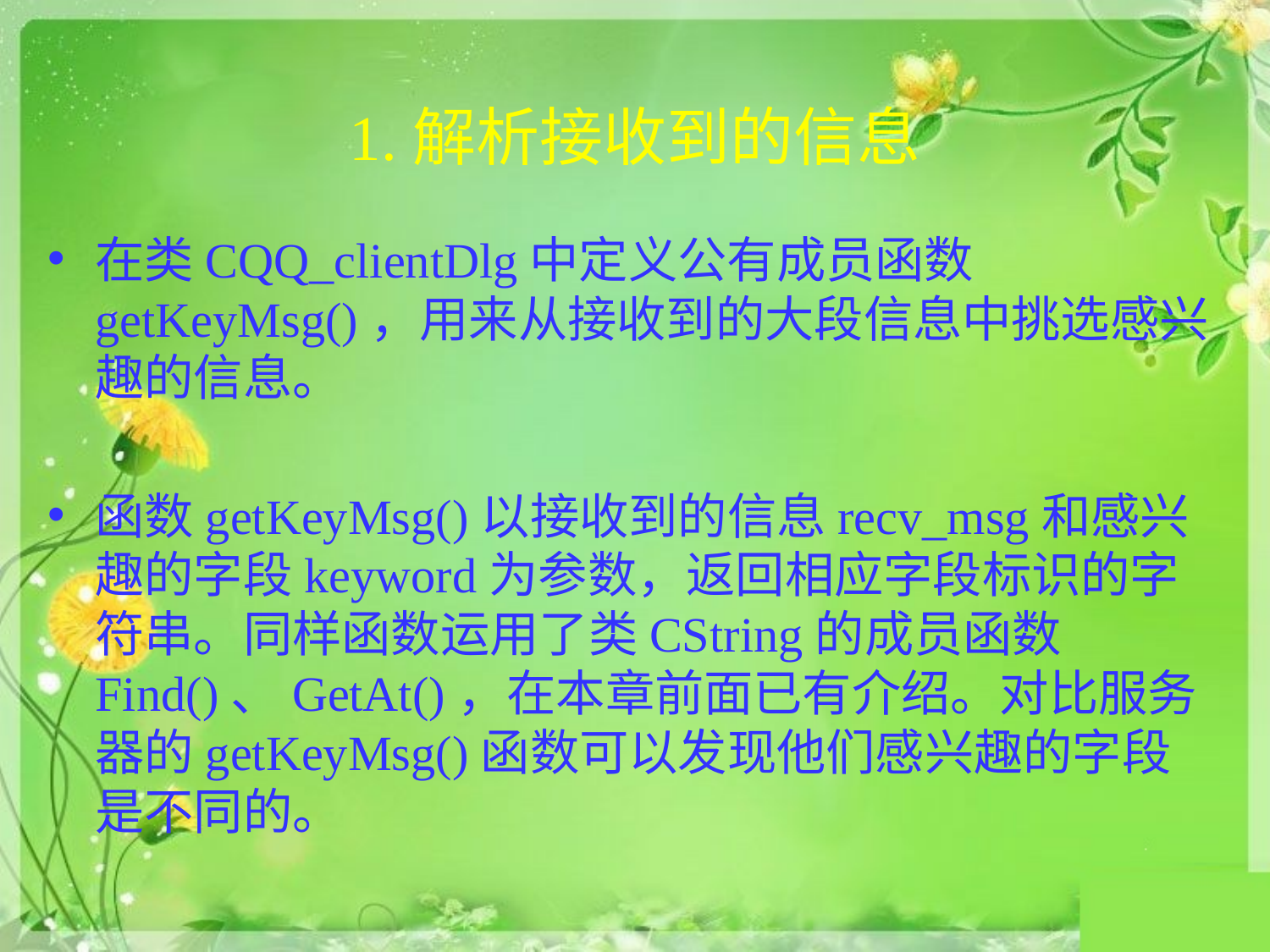

# 1.解析接收到的信息
在类CQQ_clientDlg中定义公有成员函数getKeyMsg()，用来从接收到的大段信息中挑选感兴趣的信息。

函数getKeyMsg()以接收到的信息recv_msg和感兴趣的字段keyword为参数，返回相应字段标识的字符串。同样函数运用了类CString的成员函数Find()、GetAt()，在本章前面已有介绍。对比服务器的getKeyMsg()函数可以发现他们感兴趣的字段是不同的。